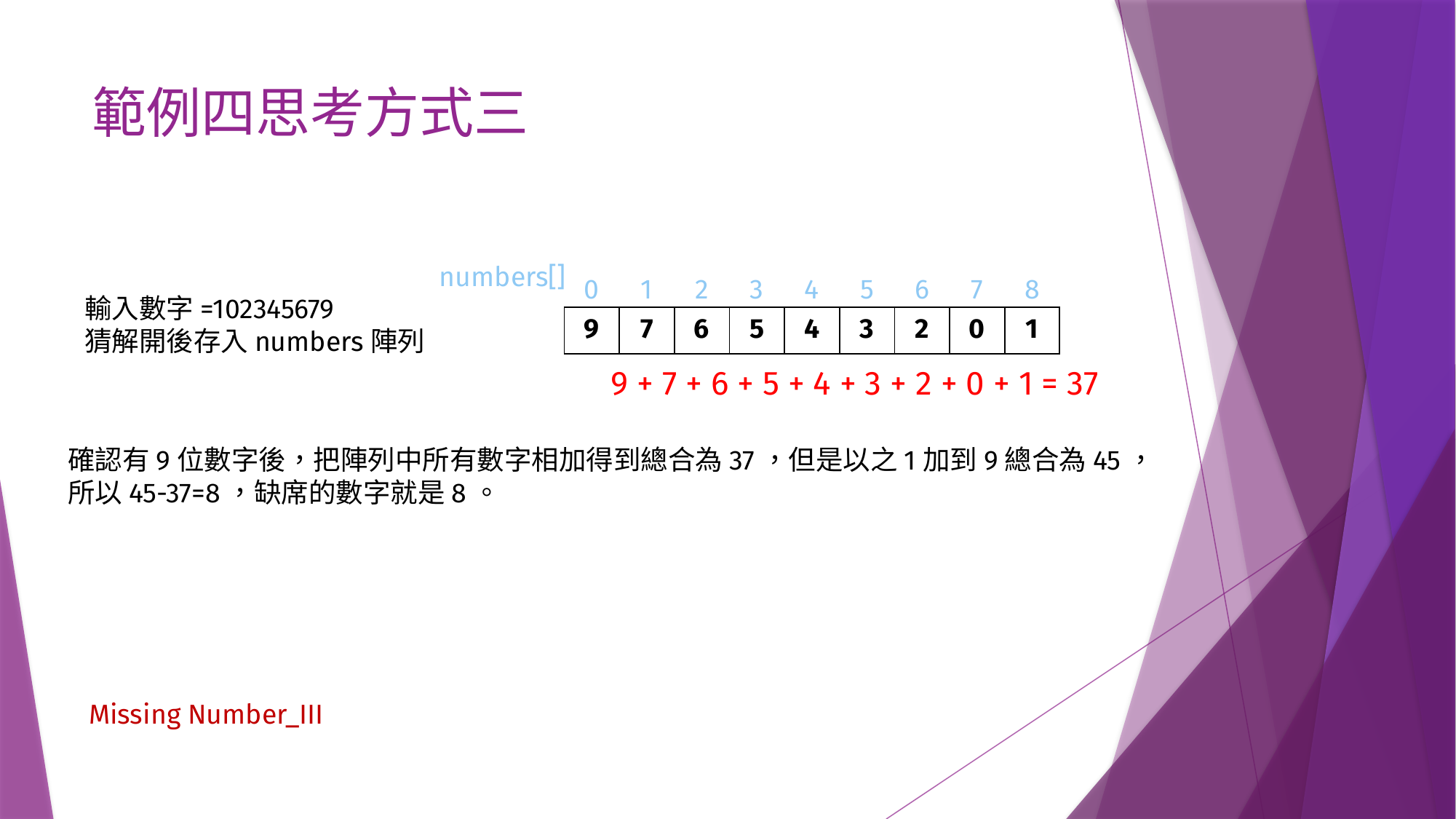

# 範例四思考方式三
numbers[]
| 0 | 1 | 2 | 3 | 4 | 5 | 6 | 7 | 8 |
| --- | --- | --- | --- | --- | --- | --- | --- | --- |
| 9 | 7 | 6 | 5 | 4 | 3 | 2 | 0 | 1 |
| --- | --- | --- | --- | --- | --- | --- | --- | --- |
輸入數字=102345679
猜解開後存入numbers陣列
9 + 7 + 6 + 5 + 4 + 3 + 2 + 0 + 1 = 37
確認有9位數字後，把陣列中所有數字相加得到總合為37，但是以之1加到9總合為45，
所以45-37=8，缺席的數字就是8。
Missing Number_III